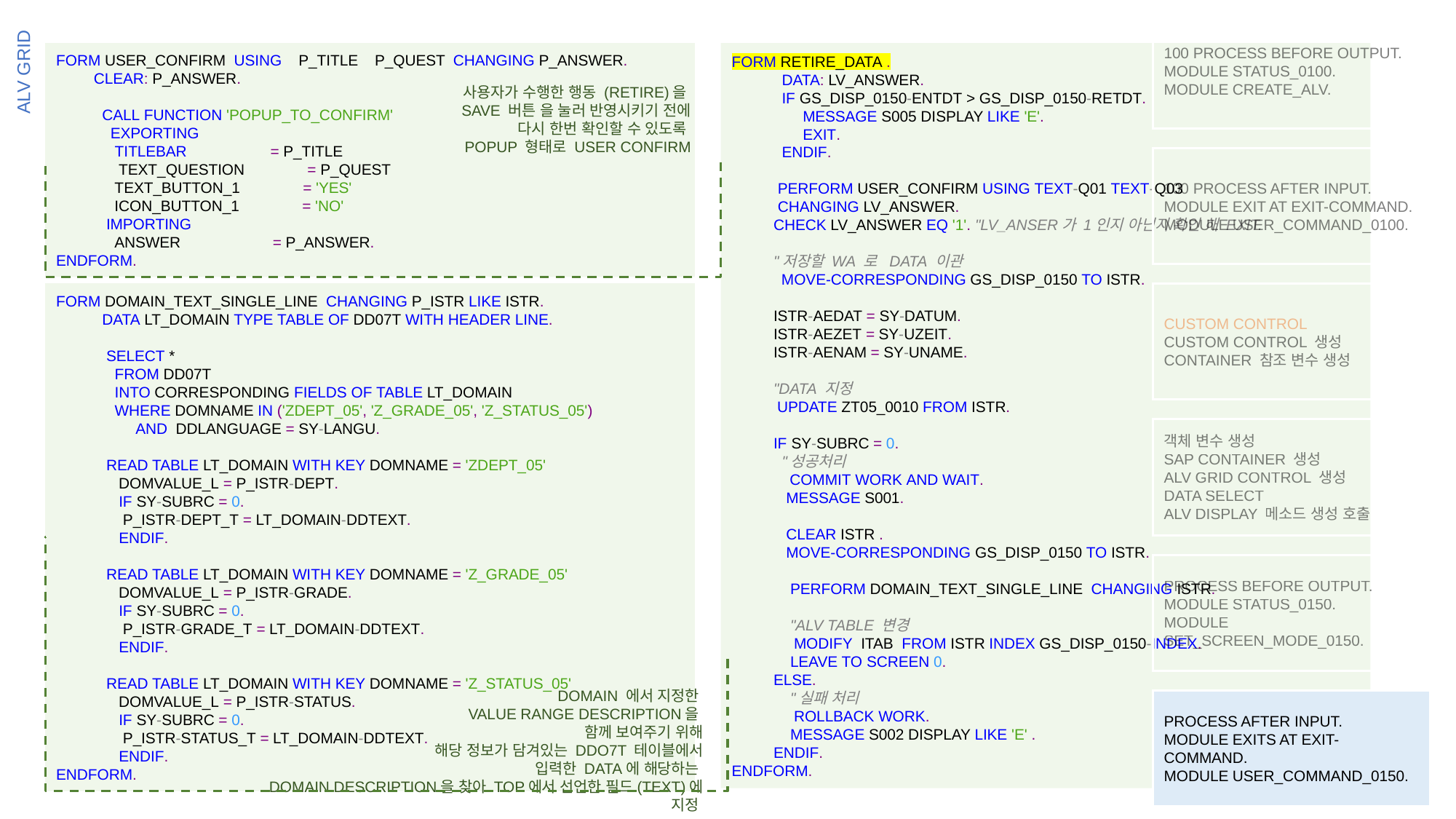

100 PROCESS BEFORE OUTPUT.
MODULE STATUS_0100.
MODULE CREATE_ALV.
100 PROCESS AFTER INPUT.
MODULE EXIT AT EXIT-COMMAND.
MODULE USER_COMMAND_0100.
CUSTOM CONTROL
CUSTOM CONTROL 생성
CONTAINER 참조 변수 생성
객체 변수 생성
SAP CONTAINER 생성
ALV GRID CONTROL 생성
DATA SELECT
ALV DISPLAY 메소드 생성 호출
PROCESS BEFORE OUTPUT.
MODULE STATUS_0150.
MODULE SET_SCREEN_MODE_0150.
PROCESS AFTER INPUT.
MODULE EXITS AT EXIT-COMMAND.
MODULE USER_COMMAND_0150.
FORM USER_CONFIRM  USING    P_TITLE    P_QUEST  CHANGING P_ANSWER.
         CLEAR: P_ANSWER.
           CALL FUNCTION 'POPUP_TO_CONFIRM'
             EXPORTING
              TITLEBAR                    = P_TITLE
               TEXT_QUESTION               = P_QUEST
              TEXT_BUTTON_1               = 'YES'
              ICON_BUTTON_1               = 'NO'
            IMPORTING
              ANSWER                      = P_ANSWER.
ENDFORM.
FORM RETIRE_DATA .
            DATA: LV_ANSWER.
            IF GS_DISP_0150-ENTDT > GS_DISP_0150-RETDT.
                 MESSAGE S005 DISPLAY LIKE 'E'.
                 EXIT.
            ENDIF.
           PERFORM USER_CONFIRM USING TEXT-Q01 TEXT-Q03
           CHANGING LV_ANSWER.
          CHECK LV_ANSWER EQ '1'. "LV_ANSER가 1인지 아닌지 확인 해 EXIT.
          "저장할 WA 로  DATA 이관
           MOVE-CORRESPONDING GS_DISP_0150 TO ISTR.
          ISTR-AEDAT = SY-DATUM.
          ISTR-AEZET = SY-UZEIT.
          ISTR-AENAM = SY-UNAME.
          "DATA 지정
          UPDATE ZT05_0010 FROM ISTR.
          IF SY-SUBRC = 0.
            "성공처리
             COMMIT WORK AND WAIT.
             MESSAGE S001.
             CLEAR ISTR .
             MOVE-CORRESPONDING GS_DISP_0150 TO ISTR.
              PERFORM DOMAIN_TEXT_SINGLE_LINE  CHANGING ISTR.
              "ALV TABLE 변경
              MODIFY  ITAB  FROM ISTR INDEX GS_DISP_0150-INDEX.
              LEAVE TO SCREEN 0.
          ELSE.
              "실패 처리
              ROLLBACK WORK.
              MESSAGE S002 DISPLAY LIKE 'E' .
          ENDIF.
ENDFORM.
ALV GRID
사용자가 수행한 행동 (RETIRE)을
SAVE 버튼 을 눌러 반영시키기 전에
다시 한번 확인할 수 있도록
POPUP 형태로 USER CONFIRM
FORM DOMAIN_TEXT_SINGLE_LINE  CHANGING P_ISTR LIKE ISTR.
           DATA LT_DOMAIN TYPE TABLE OF DD07T WITH HEADER LINE.
            SELECT *
              FROM DD07T
              INTO CORRESPONDING FIELDS OF TABLE LT_DOMAIN
              WHERE DOMNAME IN ('ZDEPT_05', 'Z_GRADE_05', 'Z_STATUS_05')
                   AND  DDLANGUAGE = SY-LANGU.
            READ TABLE LT_DOMAIN WITH KEY DOMNAME = 'ZDEPT_05'
               DOMVALUE_L = P_ISTR-DEPT.
               IF SY-SUBRC = 0.
                P_ISTR-DEPT_T = LT_DOMAIN-DDTEXT.
               ENDIF.
            READ TABLE LT_DOMAIN WITH KEY DOMNAME = 'Z_GRADE_05'
               DOMVALUE_L = P_ISTR-GRADE.
               IF SY-SUBRC = 0.
                P_ISTR-GRADE_T = LT_DOMAIN-DDTEXT.
               ENDIF.
            READ TABLE LT_DOMAIN WITH KEY DOMNAME = 'Z_STATUS_05'
               DOMVALUE_L = P_ISTR-STATUS.
               IF SY-SUBRC = 0.
                P_ISTR-STATUS_T = LT_DOMAIN-DDTEXT.
               ENDIF.
ENDFORM.
DOMAIN 에서 지정한
VALUE RANGE DESCRIPTION을
함께 보여주기 위해
해당 정보가 담겨있는 DDO7T 테이블에서
입력한 DATA에 해당하는
DOMAIN DESCRIPTION을 찾아 TOP에서 선언한 필드(TEXT)에 지정